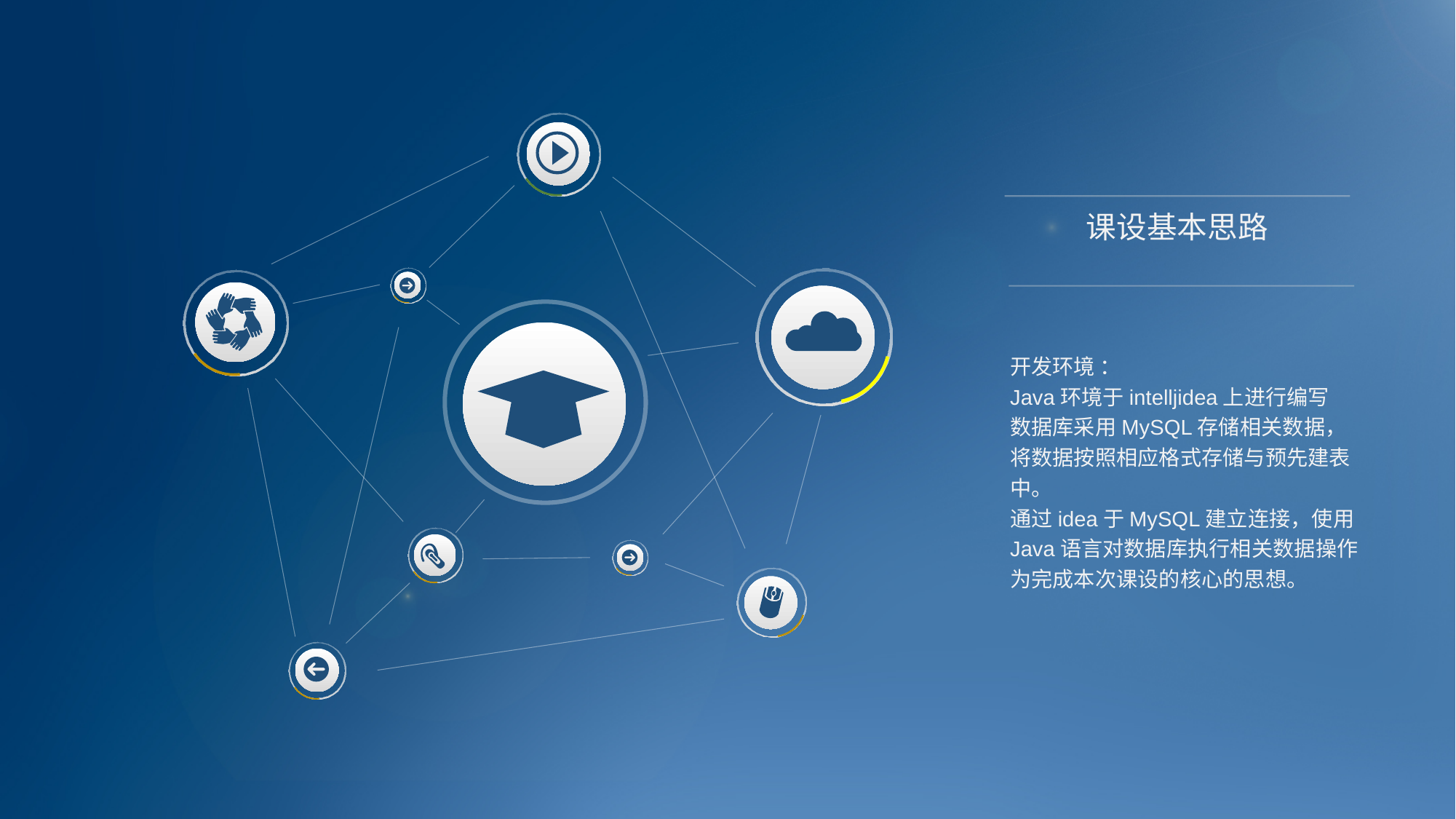

课设基本思路

开发环境 ：
Java环境于intelljidea上进行编写
数据库采用MySQL存储相关数据，将数据按照相应格式存储与预先建表中。
通过idea于MySQL建立连接，使用Java语言对数据库执行相关数据操作为完成本次课设的核心的思想。